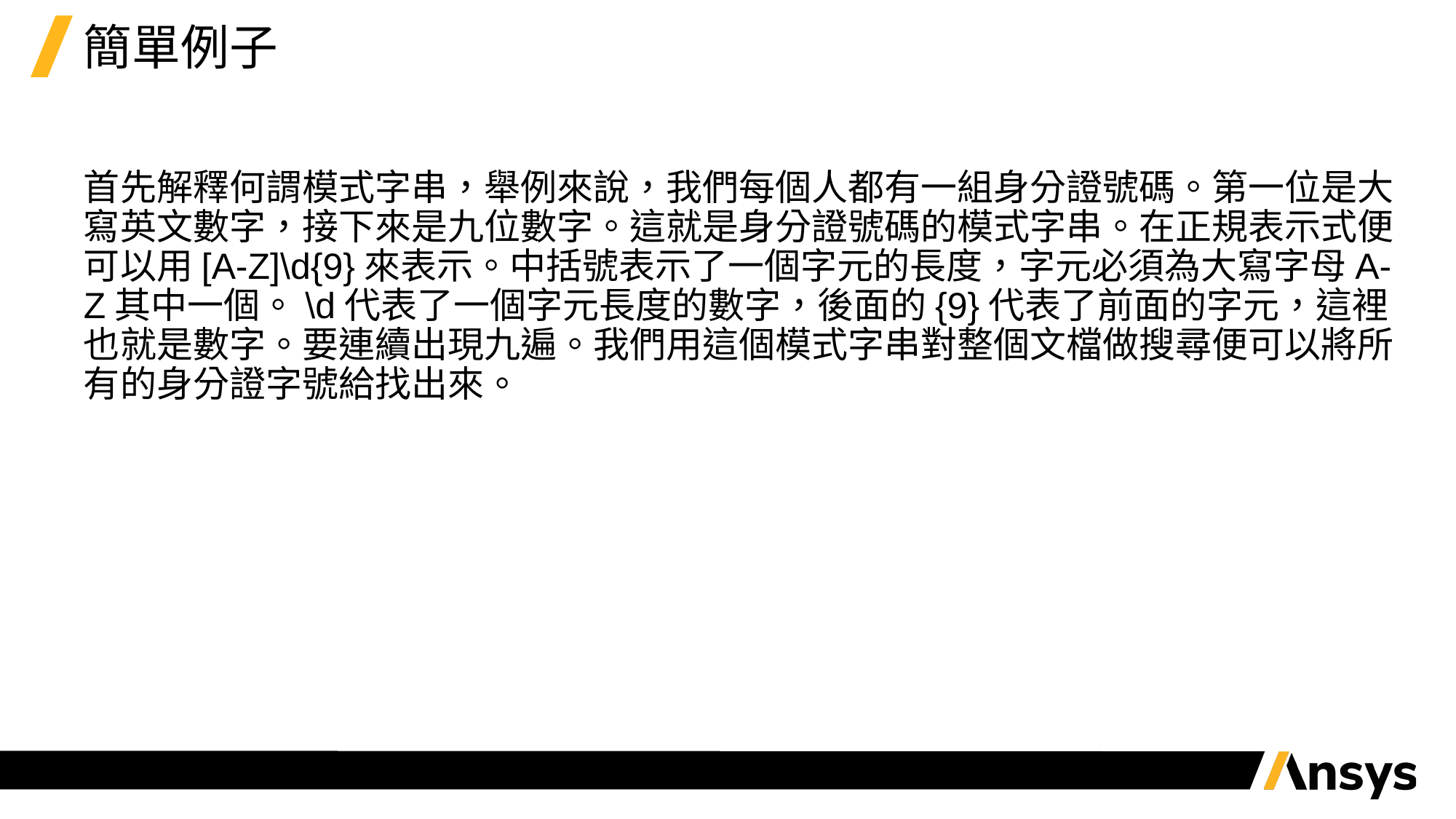

# 簡單例子
首先解釋何謂模式字串，舉例來說，我們每個人都有一組身分證號碼。第一位是大寫英文數字，接下來是九位數字。這就是身分證號碼的模式字串。在正規表示式便可以用[A-Z]\d{9}來表示。中括號表示了一個字元的長度，字元必須為大寫字母A-Z其中一個。\d代表了一個字元長度的數字，後面的{9}代表了前面的字元，這裡也就是數字。要連續出現九遍。我們用這個模式字串對整個文檔做搜尋便可以將所有的身分證字號給找出來。